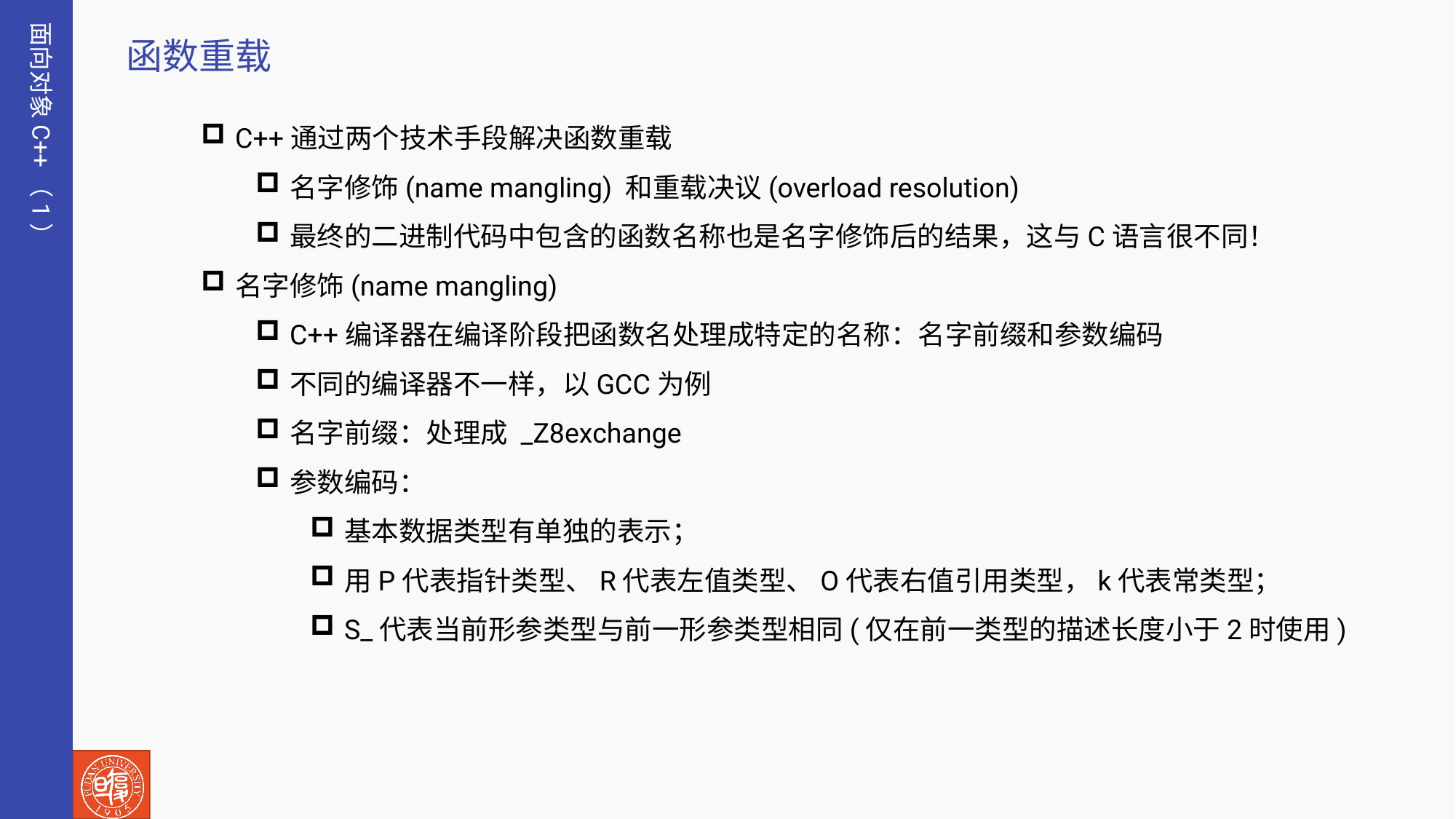

面向对象C++（1）
函数重载
C++通过两个技术手段解决函数重载
名字修饰(name mangling) 和重载决议(overload resolution)
最终的二进制代码中包含的函数名称也是名字修饰后的结果，这与C语言很不同！
名字修饰(name mangling)
C++编译器在编译阶段把函数名处理成特定的名称：名字前缀和参数编码
不同的编译器不一样，以GCC为例
名字前缀：处理成 _Z8exchange
参数编码：
基本数据类型有单独的表示；
用P代表指针类型、R代表左值类型、O代表右值引用类型，k代表常类型；
S_代表当前形参类型与前一形参类型相同(仅在前一类型的描述长度小于2时使用)